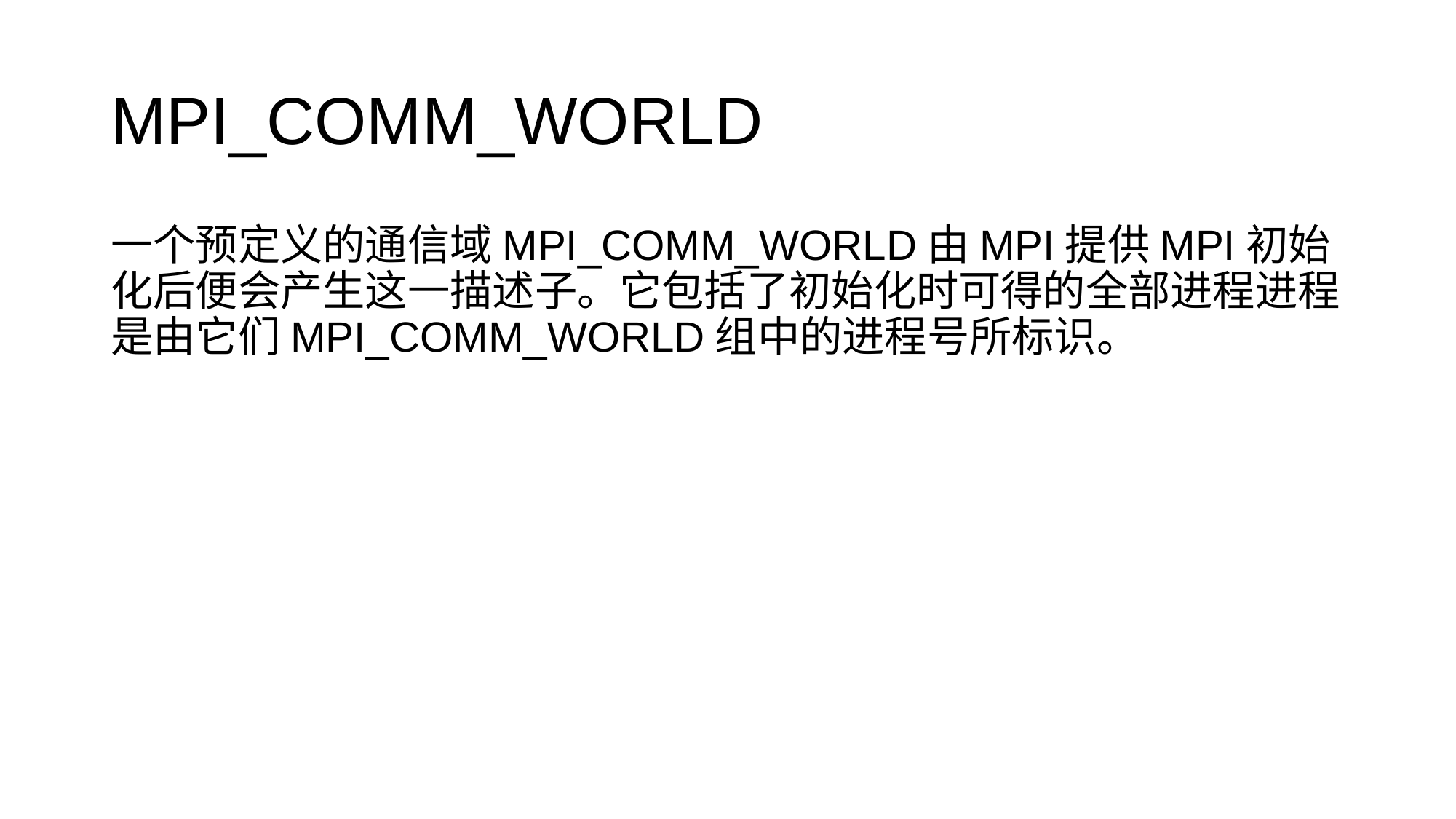

# MPI_COMM_WORLD
一个预定义的通信域MPI_COMM_WORLD由MPI提供MPI初始化后便会产生这一描述子。它包括了初始化时可得的全部进程进程是由它们MPI_COMM_WORLD组中的进程号所标识。